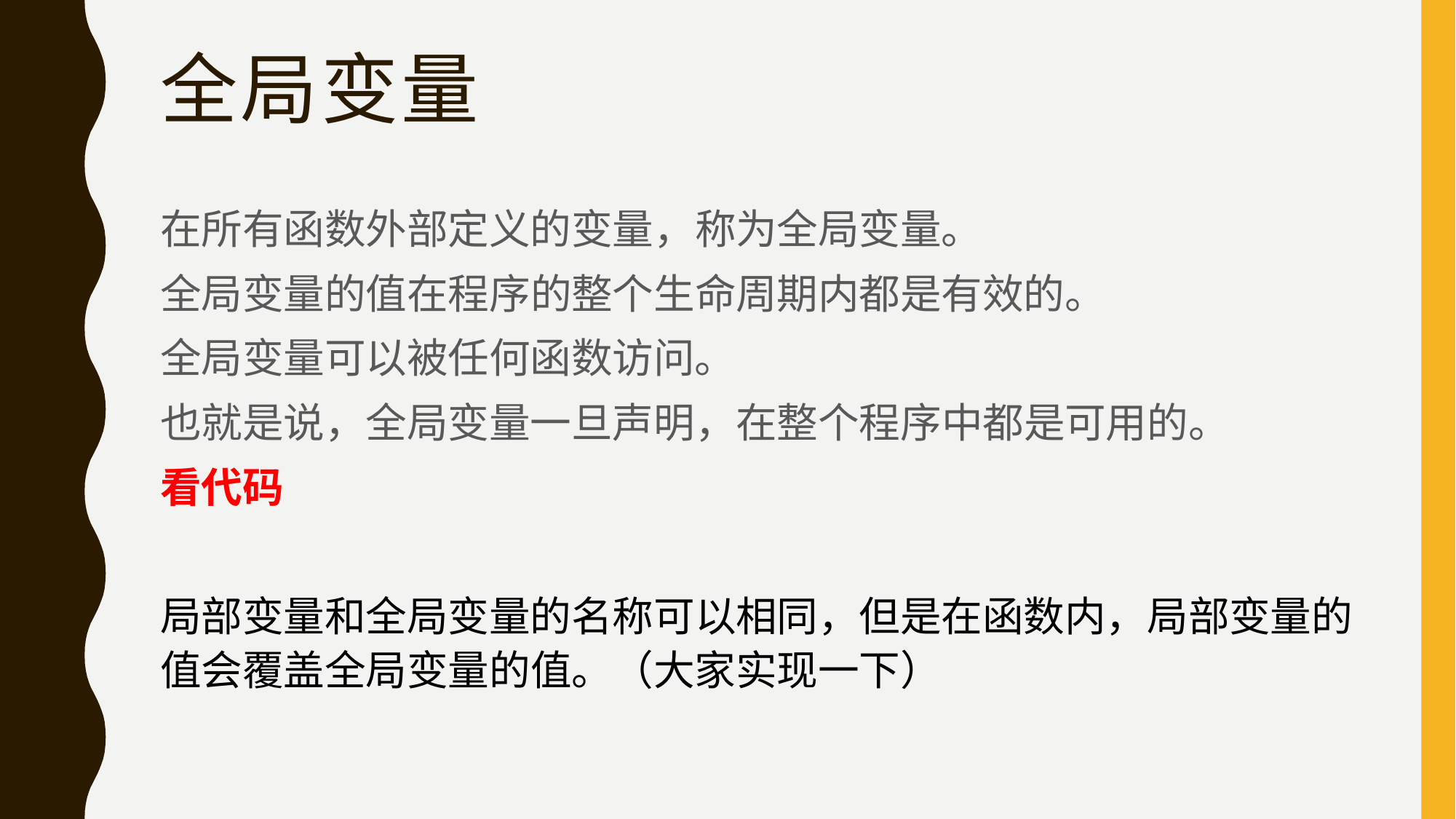

# 全局变量
在所有函数外部定义的变量，称为全局变量。
全局变量的值在程序的整个生命周期内都是有效的。
全局变量可以被任何函数访问。
也就是说，全局变量一旦声明，在整个程序中都是可用的。
看代码

局部变量和全局变量的名称可以相同，但是在函数内，局部变量的值会覆盖全局变量的值。（大家实现一下）